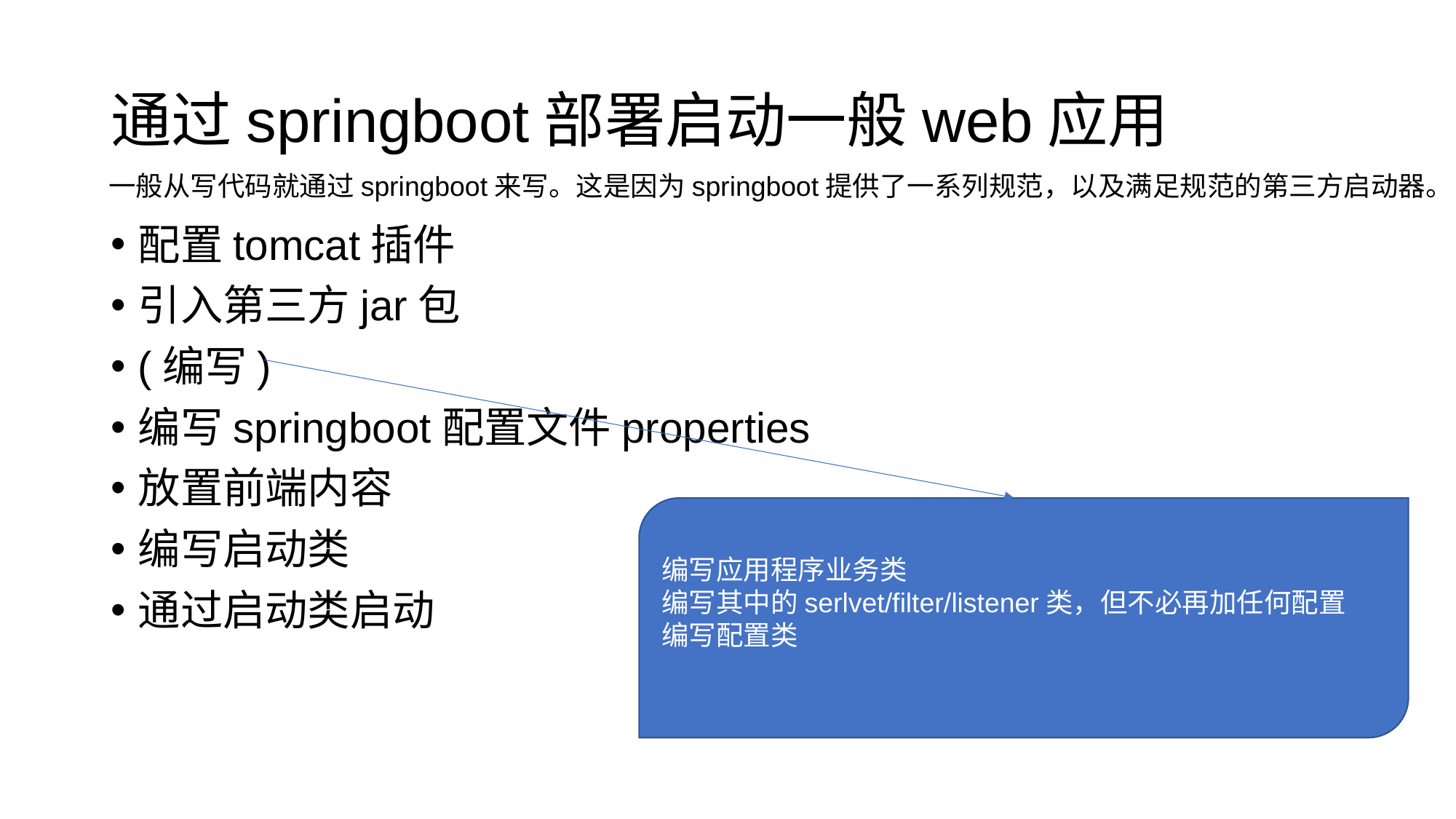

# 通过springboot部署启动一般web应用
一般从写代码就通过springboot来写。这是因为springboot提供了一系列规范，以及满足规范的第三方启动器。

配置tomcat插件
引入第三方jar包
(编写)
编写springboot配置文件properties
放置前端内容
编写启动类
通过启动类启动

编写应用程序业务类
编写其中的serlvet/filter/listener类，但不必再加任何配置
编写配置类